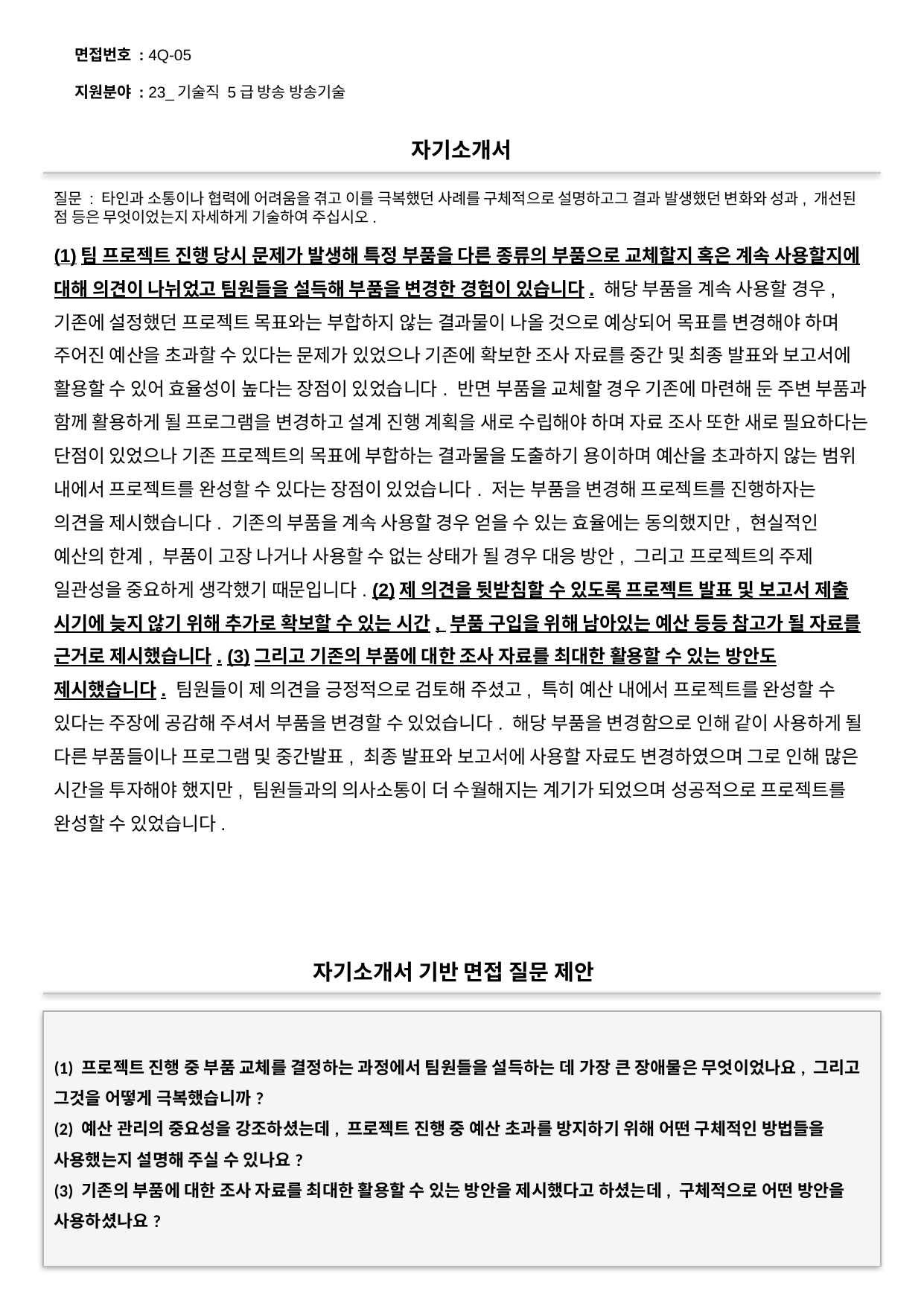

면접번호 : 4Q-05

지원분야 : 23_기술직 5급 방송 방송기술
#

자기소개서

질문 : 타인과 소통이나 협력에 어려움을 겪고 이를 극복했던 사례를 구체적으로 설명하고그 결과 발생했던 변화와 성과, 개선된 점 등은 무엇이었는지 자세하게 기술하여 주십시오.

(1)팀 프로젝트 진행 당시 문제가 발생해 특정 부품을 다른 종류의 부품으로 교체할지 혹은 계속 사용할지에 대해 의견이 나뉘었고 팀원들을 설득해 부품을 변경한 경험이 있습니다. 해당 부품을 계속 사용할 경우, 기존에 설정했던 프로젝트 목표와는 부합하지 않는 결과물이 나올 것으로 예상되어 목표를 변경해야 하며 주어진 예산을 초과할 수 있다는 문제가 있었으나 기존에 확보한 조사 자료를 중간 및 최종 발표와 보고서에 활용할 수 있어 효율성이 높다는 장점이 있었습니다. 반면 부품을 교체할 경우 기존에 마련해 둔 주변 부품과 함께 활용하게 될 프로그램을 변경하고 설계 진행 계획을 새로 수립해야 하며 자료 조사 또한 새로 필요하다는 단점이 있었으나 기존 프로젝트의 목표에 부합하는 결과물을 도출하기 용이하며 예산을 초과하지 않는 범위 내에서 프로젝트를 완성할 수 있다는 장점이 있었습니다. 저는 부품을 변경해 프로젝트를 진행하자는 의견을 제시했습니다. 기존의 부품을 계속 사용할 경우 얻을 수 있는 효율에는 동의했지만, 현실적인 예산의 한계, 부품이 고장 나거나 사용할 수 없는 상태가 될 경우 대응 방안, 그리고 프로젝트의 주제 일관성을 중요하게 생각했기 때문입니다. (2)제 의견을 뒷받침할 수 있도록 프로젝트 발표 및 보고서 제출 시기에 늦지 않기 위해 추가로 확보할 수 있는 시간, 부품 구입을 위해 남아있는 예산 등등 참고가 될 자료를 근거로 제시했습니다. (3)그리고 기존의 부품에 대한 조사 자료를 최대한 활용할 수 있는 방안도 제시했습니다. 팀원들이 제 의견을 긍정적으로 검토해 주셨고, 특히 예산 내에서 프로젝트를 완성할 수 있다는 주장에 공감해 주셔서 부품을 변경할 수 있었습니다. 해당 부품을 변경함으로 인해 같이 사용하게 될 다른 부품들이나 프로그램 및 중간발표, 최종 발표와 보고서에 사용할 자료도 변경하였으며 그로 인해 많은 시간을 투자해야 했지만, 팀원들과의 의사소통이 더 수월해지는 계기가 되었으며 성공적으로 프로젝트를 완성할 수 있었습니다.

자기소개서 기반 면접 질문 제안

(1) 프로젝트 진행 중 부품 교체를 결정하는 과정에서 팀원들을 설득하는 데 가장 큰 장애물은 무엇이었나요, 그리고 그것을 어떻게 극복했습니까?
(2) 예산 관리의 중요성을 강조하셨는데, 프로젝트 진행 중 예산 초과를 방지하기 위해 어떤 구체적인 방법들을 사용했는지 설명해 주실 수 있나요?
(3) 기존의 부품에 대한 조사 자료를 최대한 활용할 수 있는 방안을 제시했다고 하셨는데, 구체적으로 어떤 방안을 사용하셨나요?